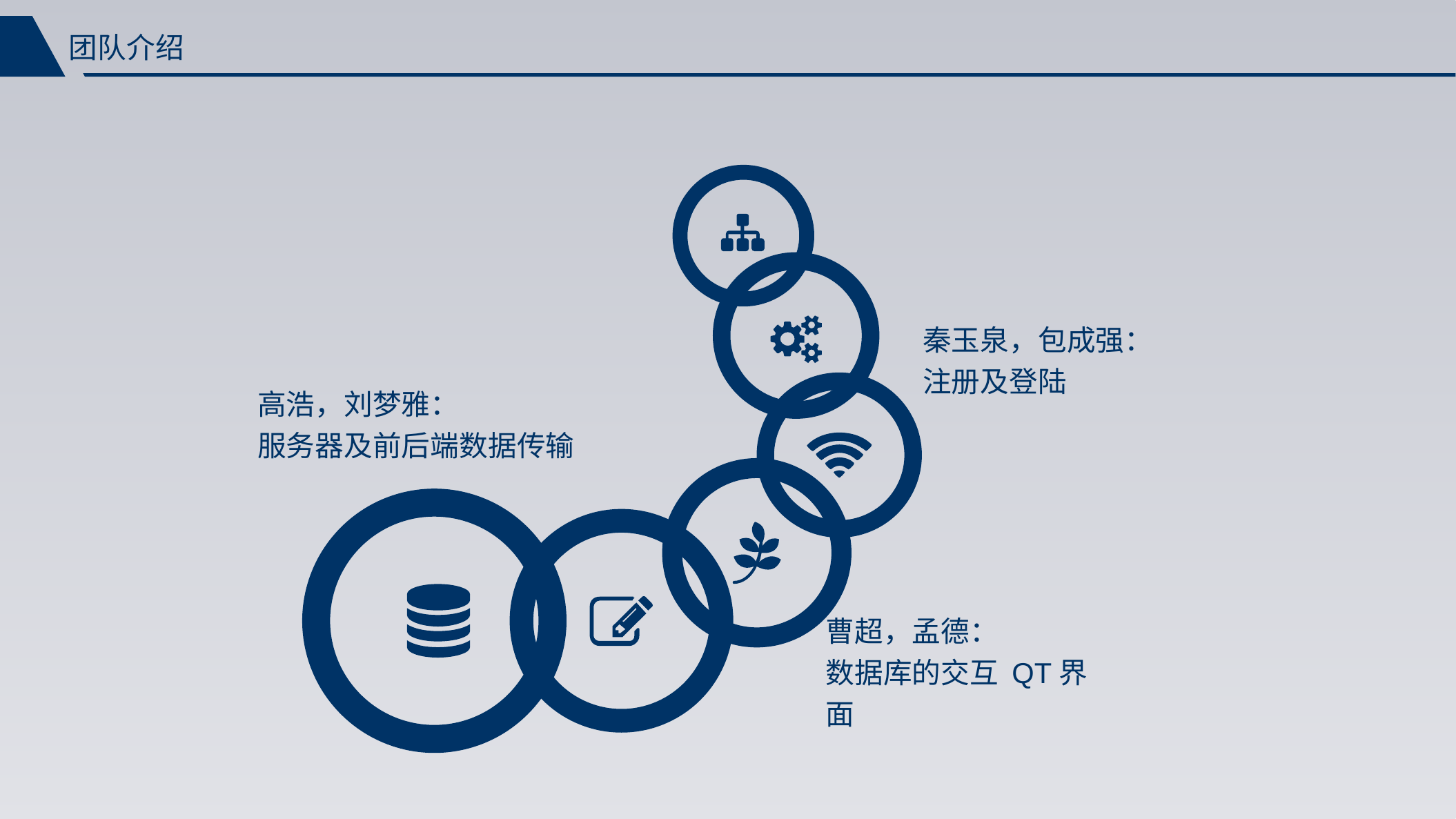

团队介绍

秦玉泉，包成强：
注册及登陆

高浩，刘梦雅：
服务器及前后端数据传输

曹超，孟德：
数据库的交互 QT界面